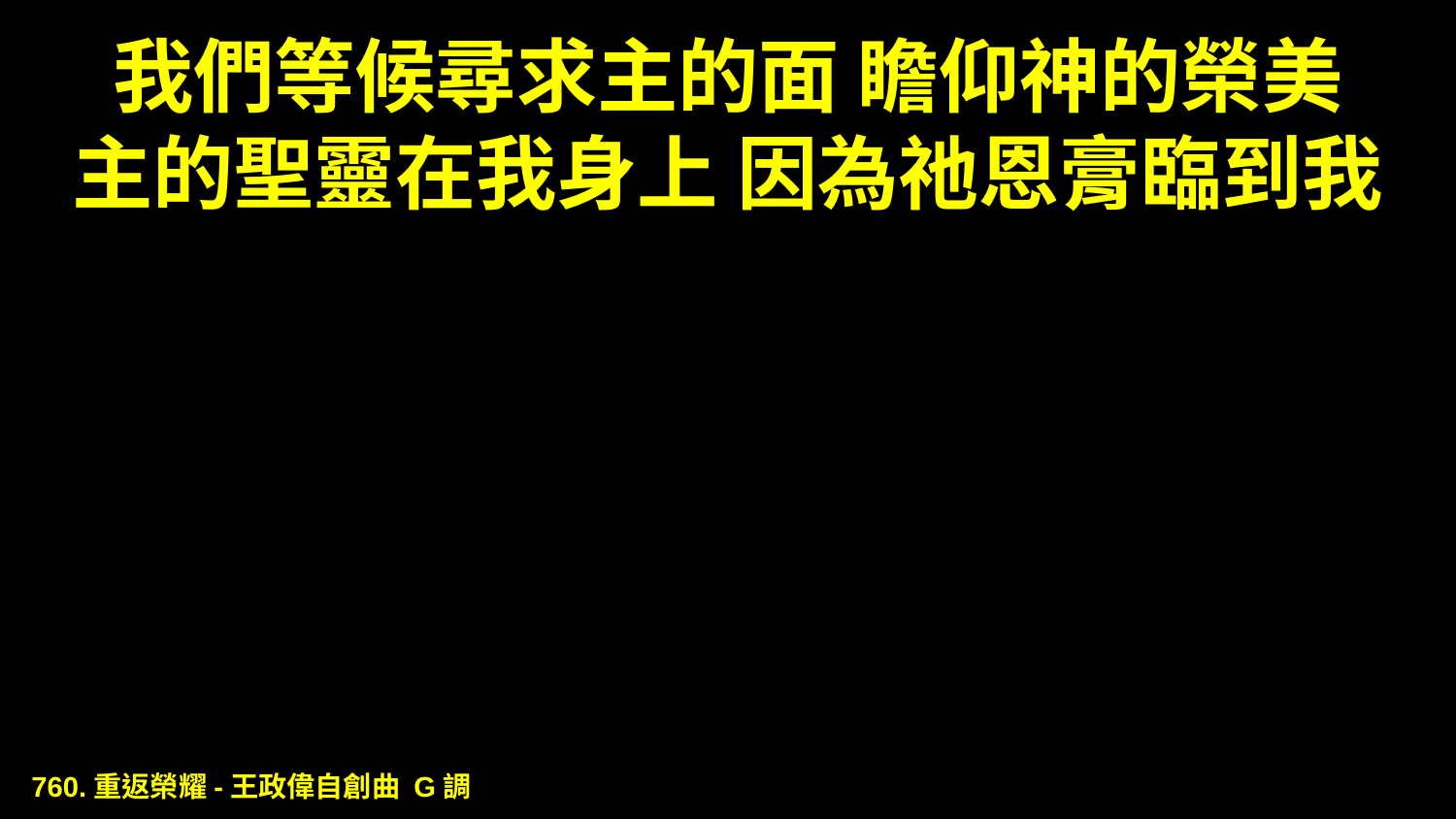

# 我們等候尋求主的面 瞻仰神的榮美 主的聖靈在我身上 因為祂恩膏臨到我
760.重返榮耀-王政偉自創曲 G調